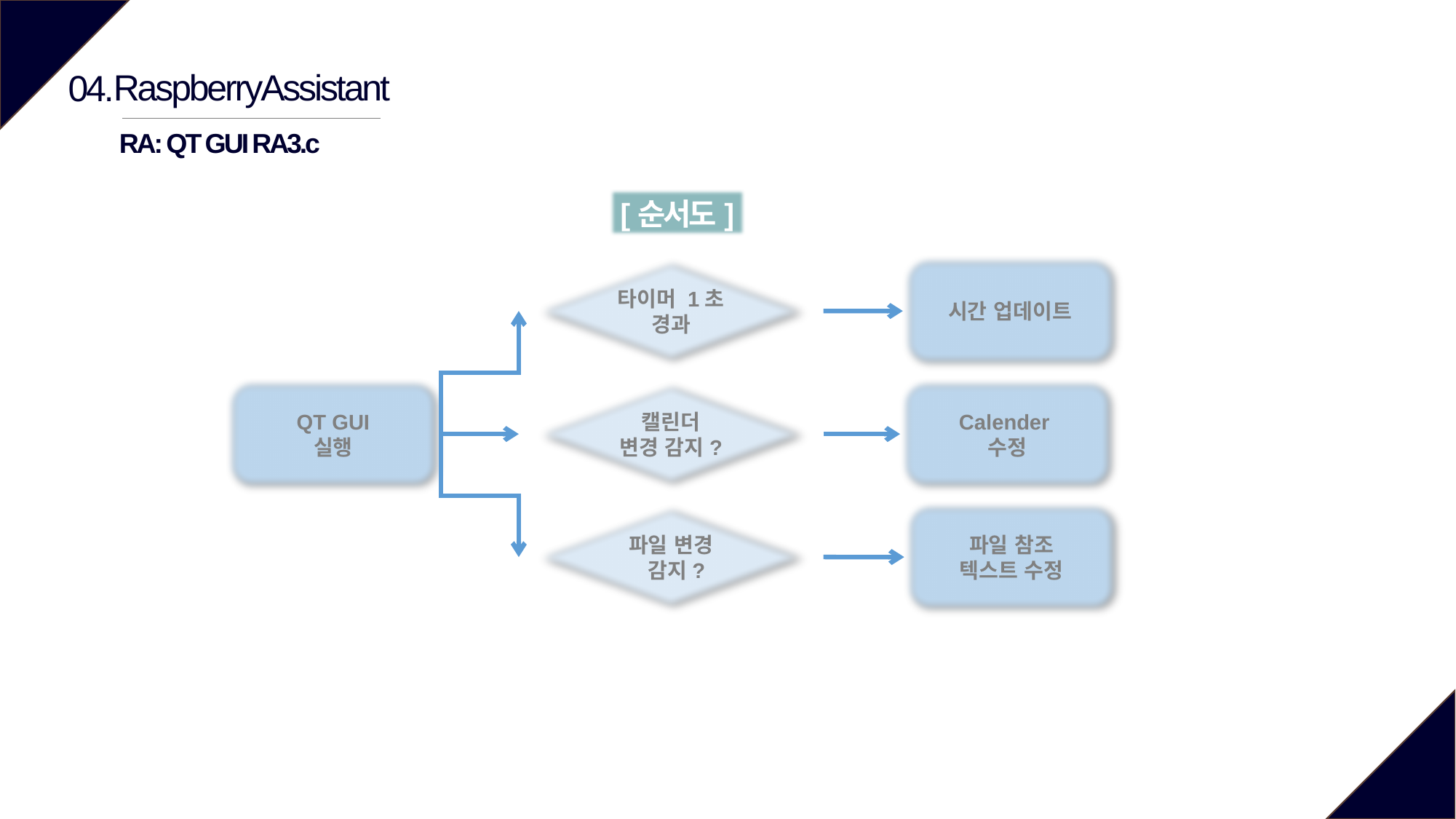

RaspberryAssistant
04.
RA: QT GUI RA3.c
[순서도]
타이머 1초 경과
시간 업데이트
QT GUI
실행
캘린더
변경 감지?
Calender
수정
파일 변경
 감지?
파일 참조
텍스트 수정